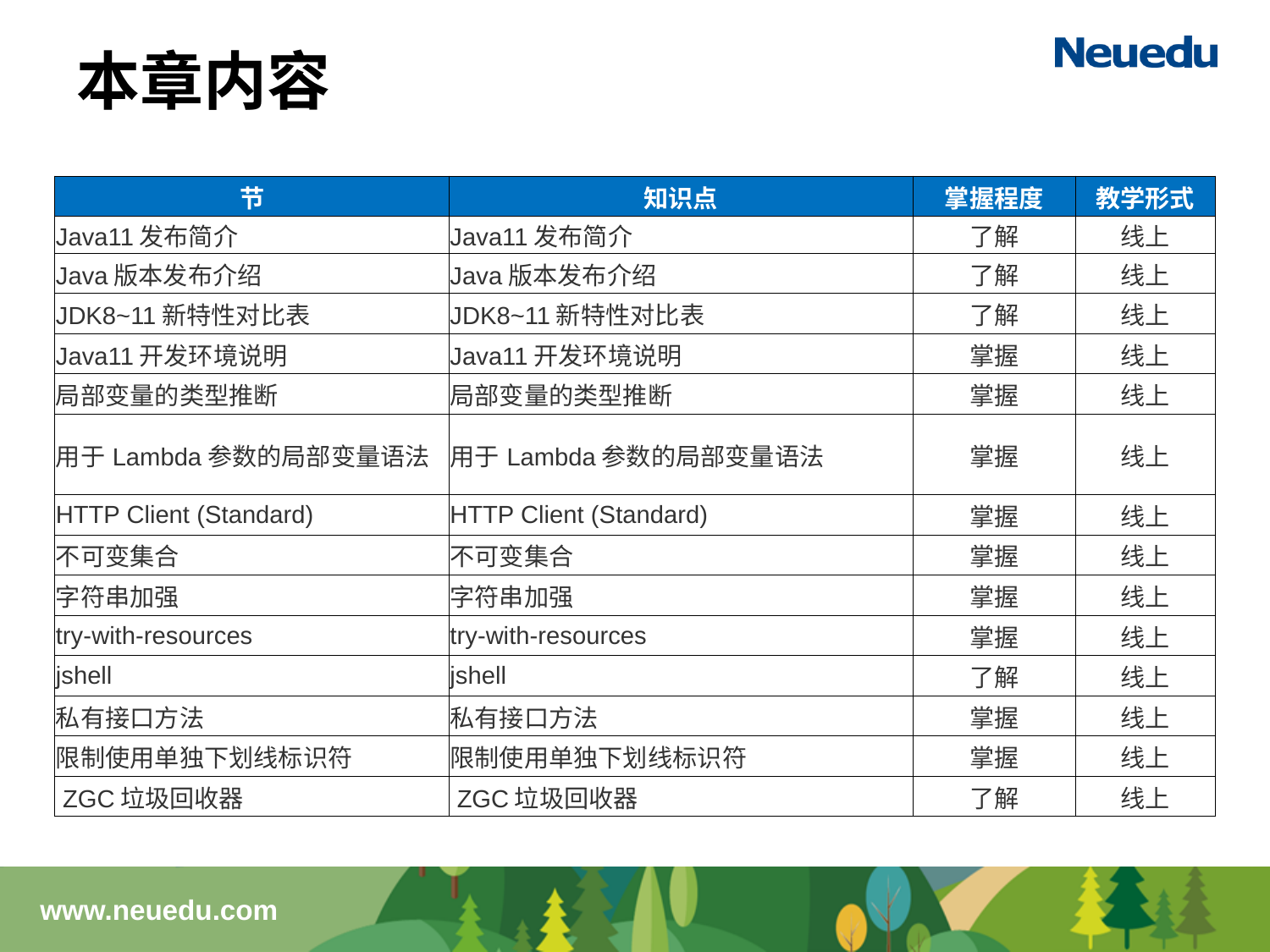

# 本章内容
| 节 | 知识点 | 掌握程度 | 教学形式 |
| --- | --- | --- | --- |
| Java11发布简介 | Java11发布简介 | 了解 | 线上 |
| Java版本发布介绍 | Java版本发布介绍 | 了解 | 线上 |
| JDK8~11新特性对比表 | JDK8~11新特性对比表 | 了解 | 线上 |
| Java11开发环境说明 | Java11开发环境说明 | 掌握 | 线上 |
| 局部变量的类型推断 | 局部变量的类型推断 | 掌握 | 线上 |
| 用于Lambda参数的局部变量语法 | 用于Lambda参数的局部变量语法 | 掌握 | 线上 |
| HTTP Client (Standard) | HTTP Client (Standard) | 掌握 | 线上 |
| 不可变集合 | 不可变集合 | 掌握 | 线上 |
| 字符串加强 | 字符串加强 | 掌握 | 线上 |
| try-with-resources | try-with-resources | 掌握 | 线上 |
| jshell | jshell | 了解 | 线上 |
| 私有接口方法 | 私有接口方法 | 掌握 | 线上 |
| 限制使用单独下划线标识符 | 限制使用单独下划线标识符 | 掌握 | 线上 |
| ZGC垃圾回收器 | ZGC垃圾回收器 | 了解 | 线上 |